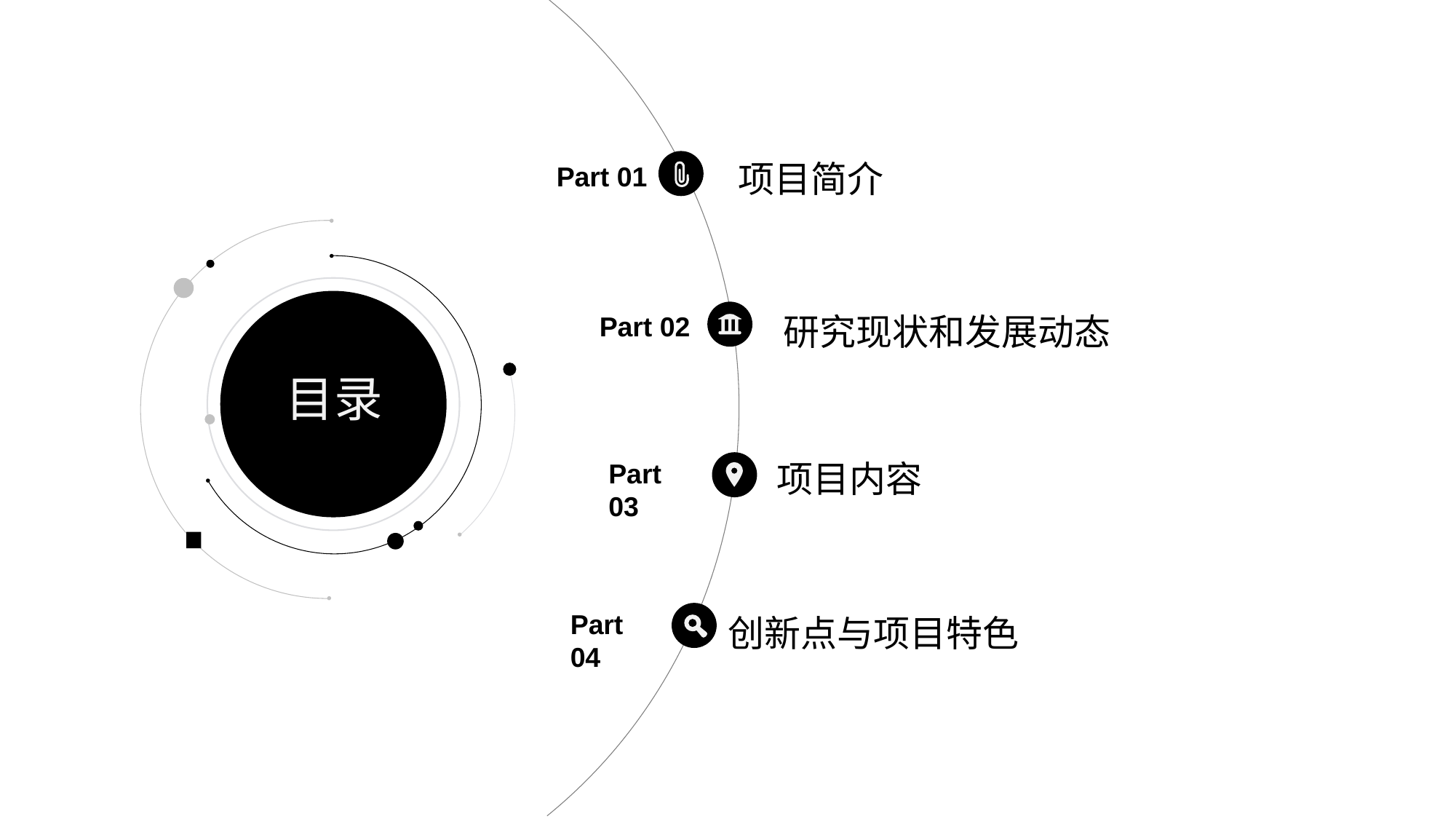

项目简介
Part 01

Part 02
研究现状和发展动态
目录

项目内容
Part 03

Part 04

创新点与项目特色